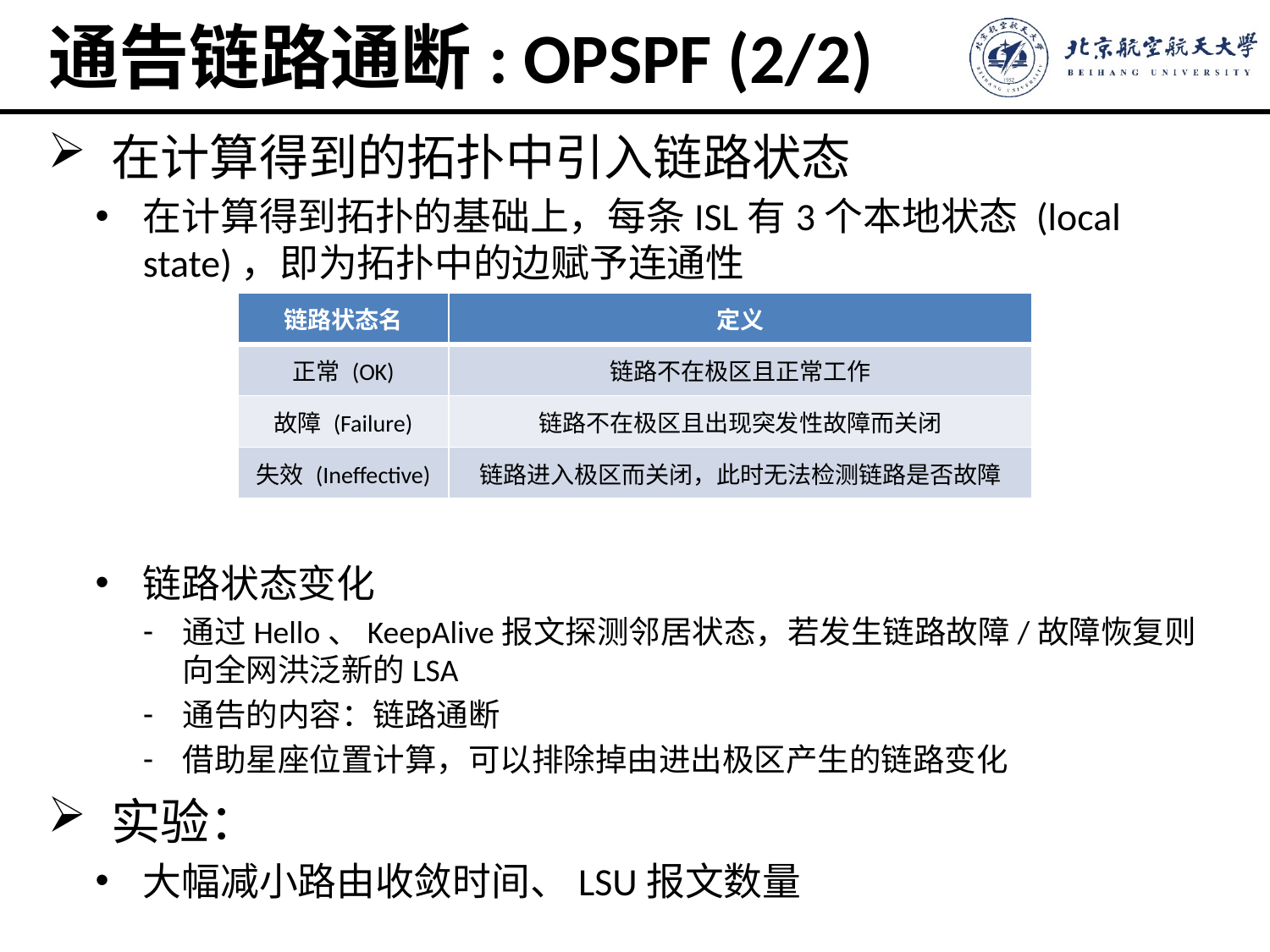

# 通告链路通断: OPSPF (2/2)
在计算得到的拓扑中引入链路状态
在计算得到拓扑的基础上，每条ISL有3个本地状态 (local state)，即为拓扑中的边赋予连通性

链路状态变化
通过Hello、KeepAlive报文探测邻居状态，若发生链路故障/故障恢复则向全网洪泛新的LSA
通告的内容：链路通断
借助星座位置计算，可以排除掉由进出极区产生的链路变化
实验：
大幅减小路由收敛时间、LSU报文数量
| 链路状态名 | 定义 |
| --- | --- |
| 正常 (OK) | 链路不在极区且正常工作 |
| 故障 (Failure) | 链路不在极区且出现突发性故障而关闭 |
| 失效 (Ineffective) | 链路进入极区而关闭，此时无法检测链路是否故障 |
11